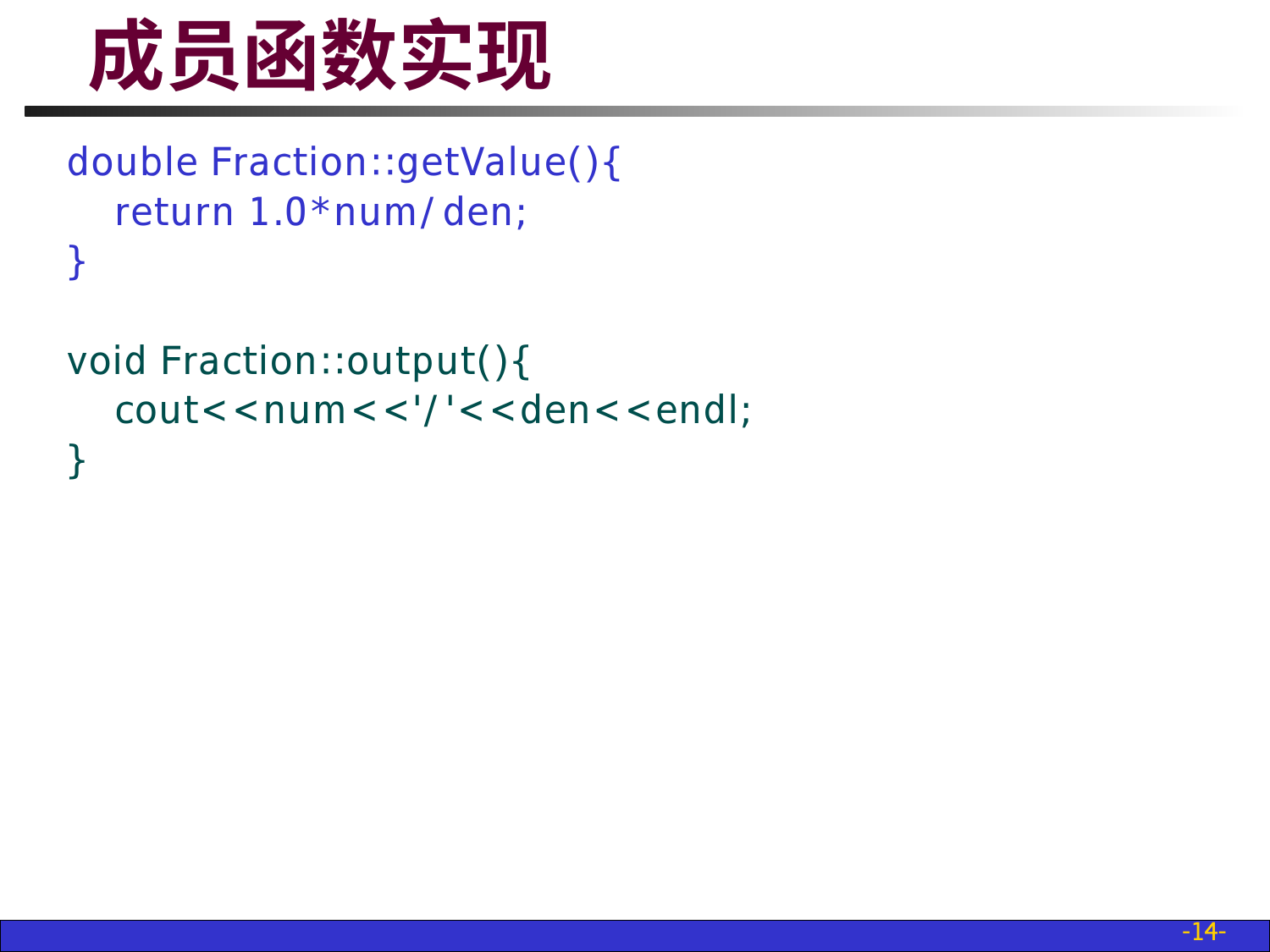

# 成员函数实现
double Fraction::getValue(){
	return 1.0*num/den;
}

void Fraction::output(){
	cout<<num<<'/'<<den<<endl;
}
-14-